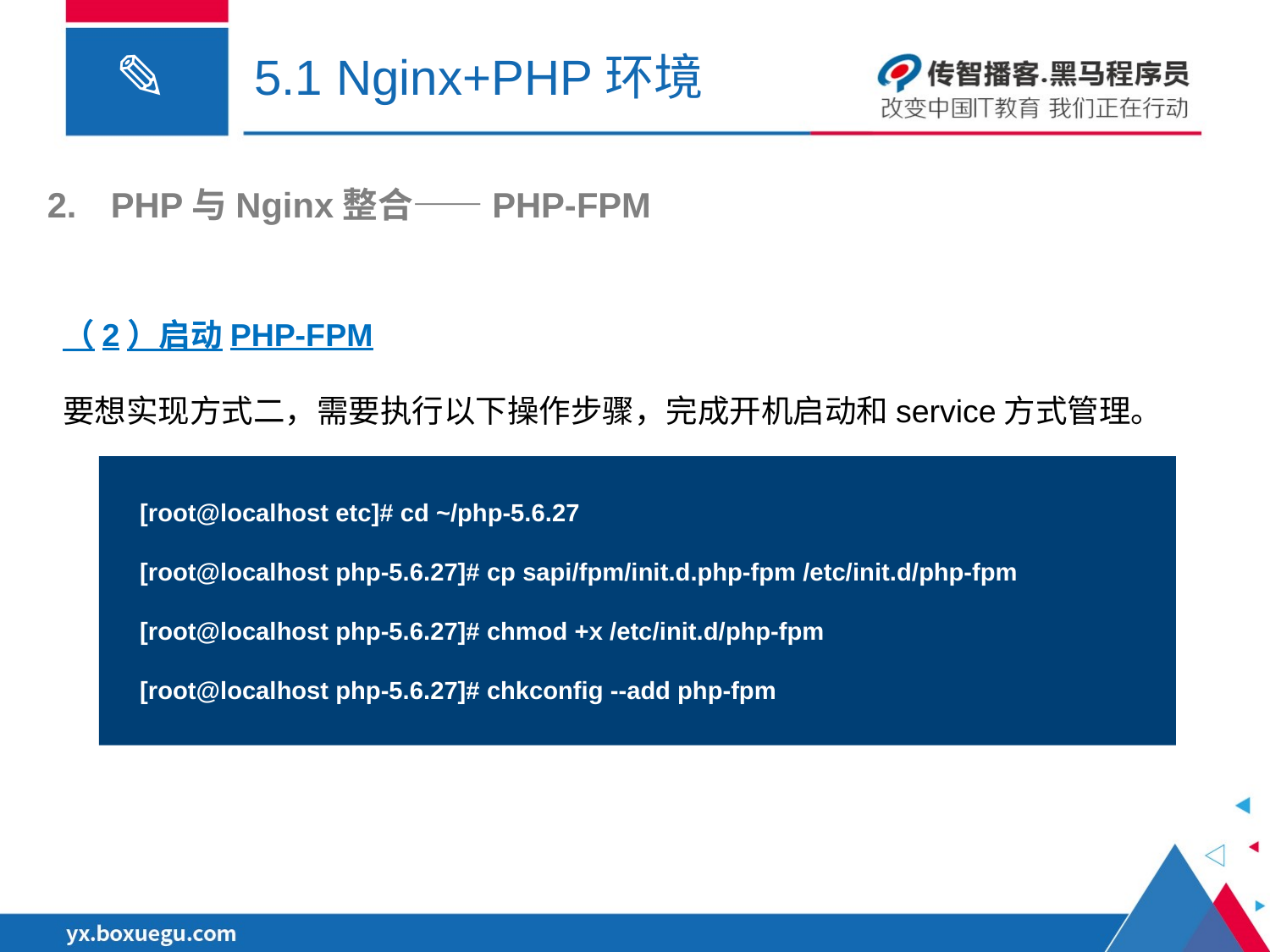

# 5.1 Nginx+PHP环境
PHP与Nginx整合——PHP-FPM
（2）启动PHP-FPM
要想实现方式二，需要执行以下操作步骤，完成开机启动和service方式管理。

[root@localhost etc]# cd ~/php-5.6.27
[root@localhost php-5.6.27]# cp sapi/fpm/init.d.php-fpm /etc/init.d/php-fpm
[root@localhost php-5.6.27]# chmod +x /etc/init.d/php-fpm
[root@localhost php-5.6.27]# chkconfig --add php-fpm